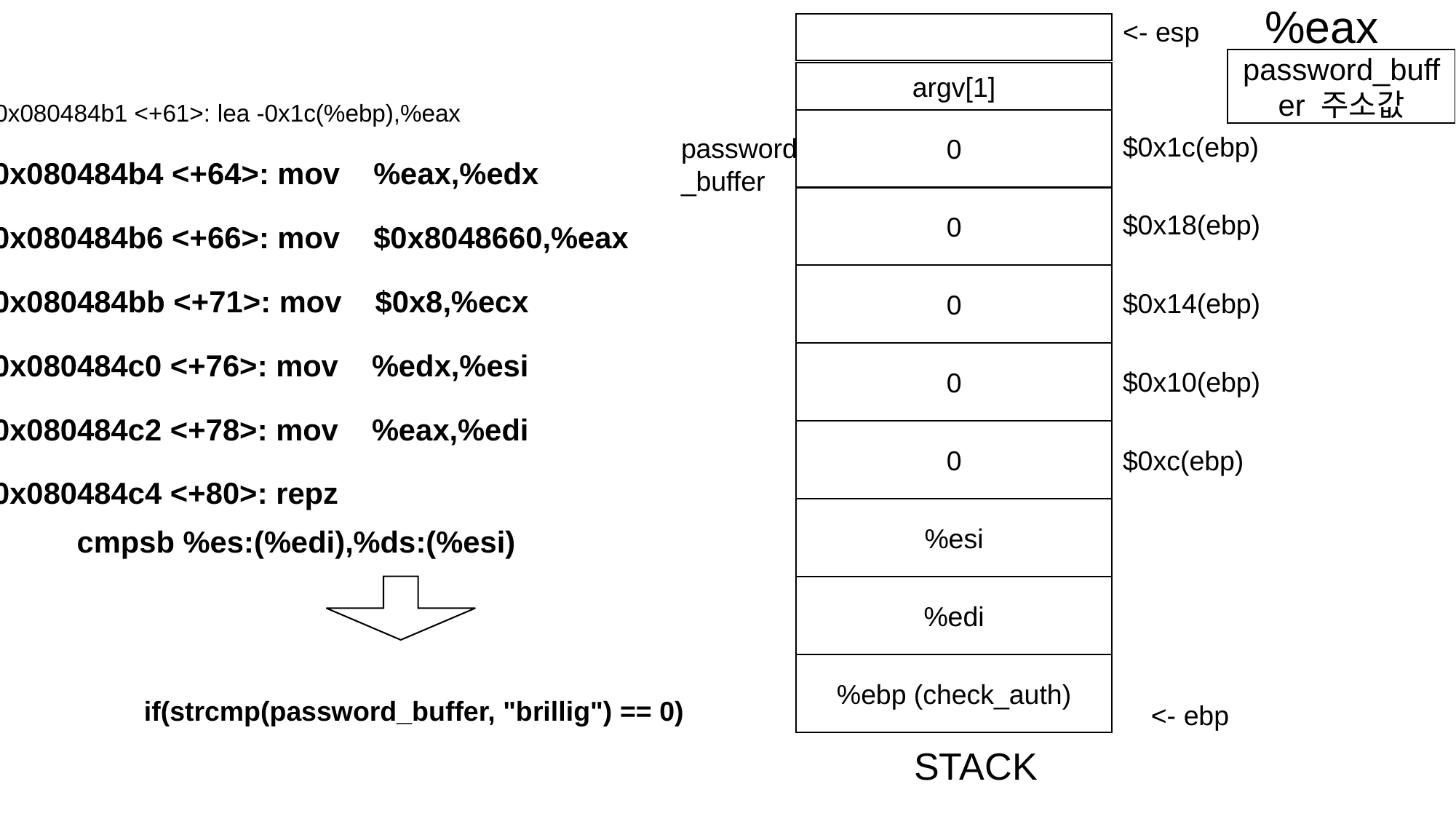

%eax
<- esp

password_buffer 주소값
argv[1]
    0x080484b1 <+61>: lea -0x1c(%ebp),%eax
   0x080484b4 <+64>: mov    %eax,%edx
   0x080484b6 <+66>: mov    $0x8048660,%eax
   0x080484bb <+71>: mov    $0x8,%ecx
   0x080484c0 <+76>: mov    %edx,%esi
   0x080484c2 <+78>: mov    %eax,%edi
   0x080484c4 <+80>: repz 					cmpsb %es:(%edi),%ds:(%esi)
0
$0x1c(ebp)
password_buffer
0
$0x18(ebp)
0
$0x14(ebp)
0
$0x10(ebp)
0
$0xc(ebp)
%esi

%edi
%ebp (check_auth)
if(strcmp(password_buffer, "brillig") == 0)

<- ebp
STACK